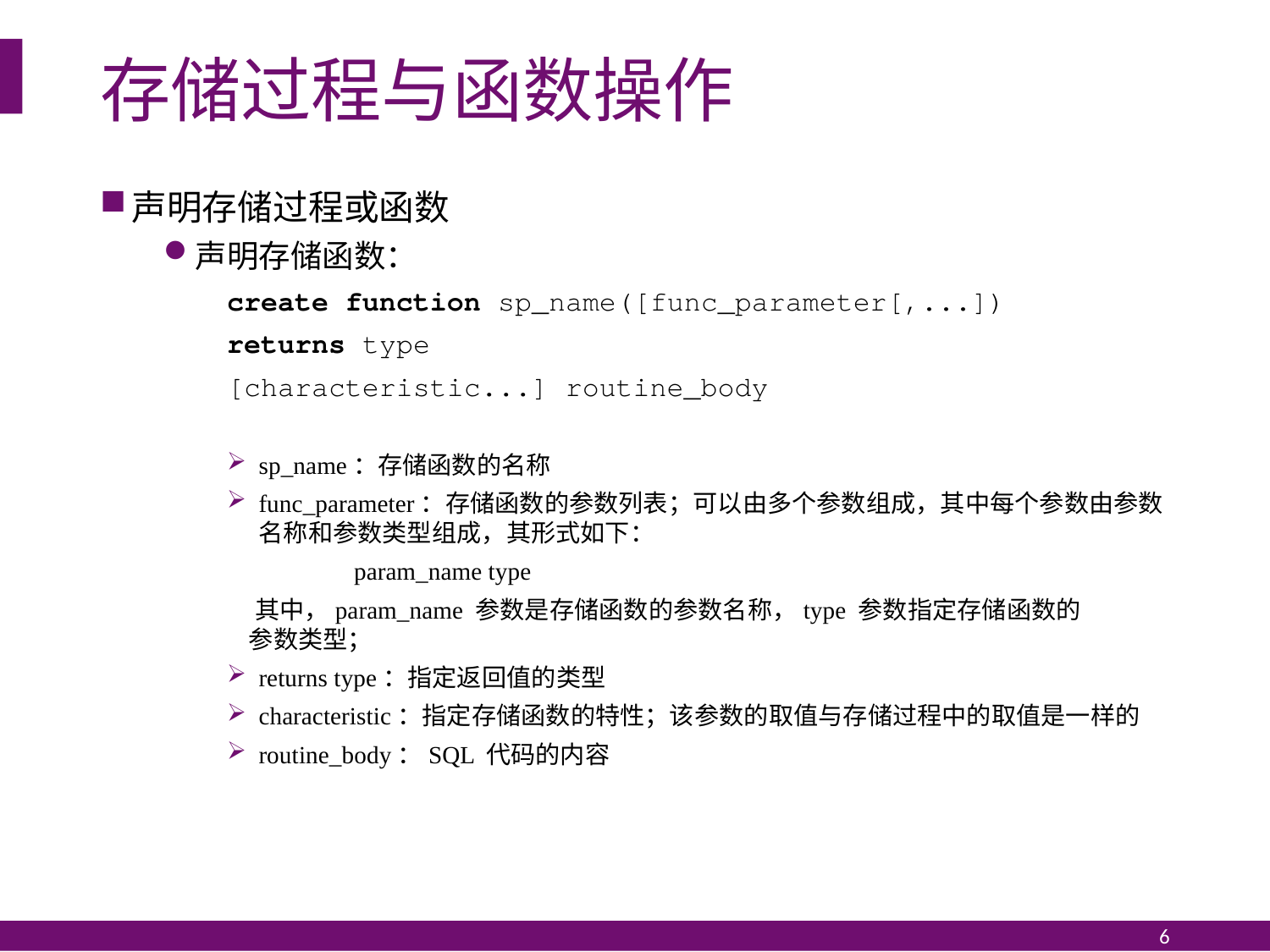

# 存储过程与函数操作
声明存储过程或函数
声明存储函数：
create function sp_name([func_parameter[,...])
returns type
[characteristic...] routine_body

sp_name：存储函数的名称
func_parameter：存储函数的参数列表；可以由多个参数组成，其中每个参数由参数名称和参数类型组成，其形式如下：
	param_name type
    其中，param_name 参数是存储函数的参数名称，type 参数指定存储函数的
    参数类型；
returns type：指定返回值的类型
characteristic：指定存储函数的特性；该参数的取值与存储过程中的取值是一样的
routine_body：SQL 代码的内容
6